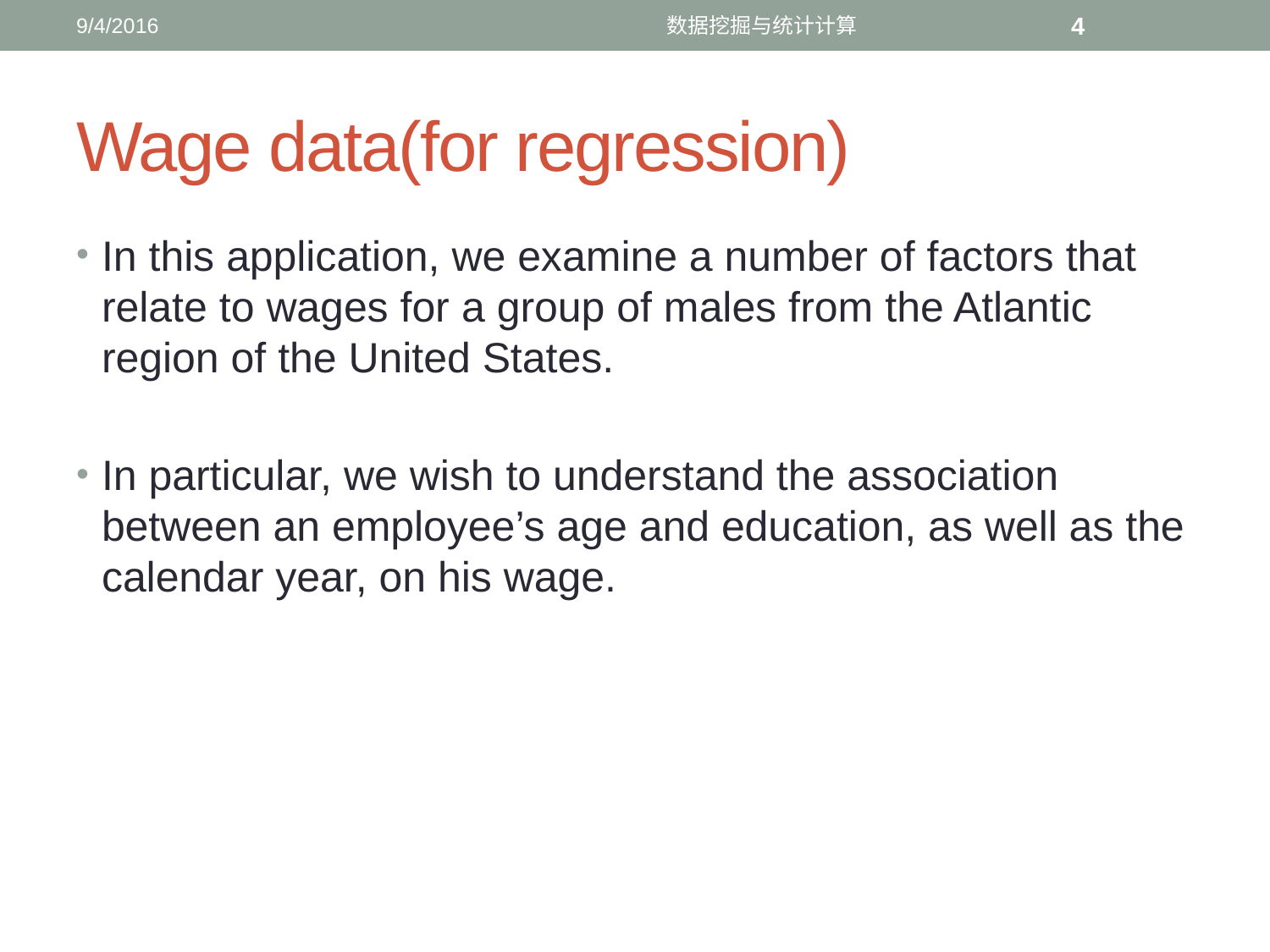

9/4/2016
数据挖掘与统计计算
4
# Wage data(for regression)
In this application, we examine a number of factors that relate to wages for a group of males from the Atlantic region of the United States.

In particular, we wish to understand the association between an employee’s age and education, as well as the calendar year, on his wage.